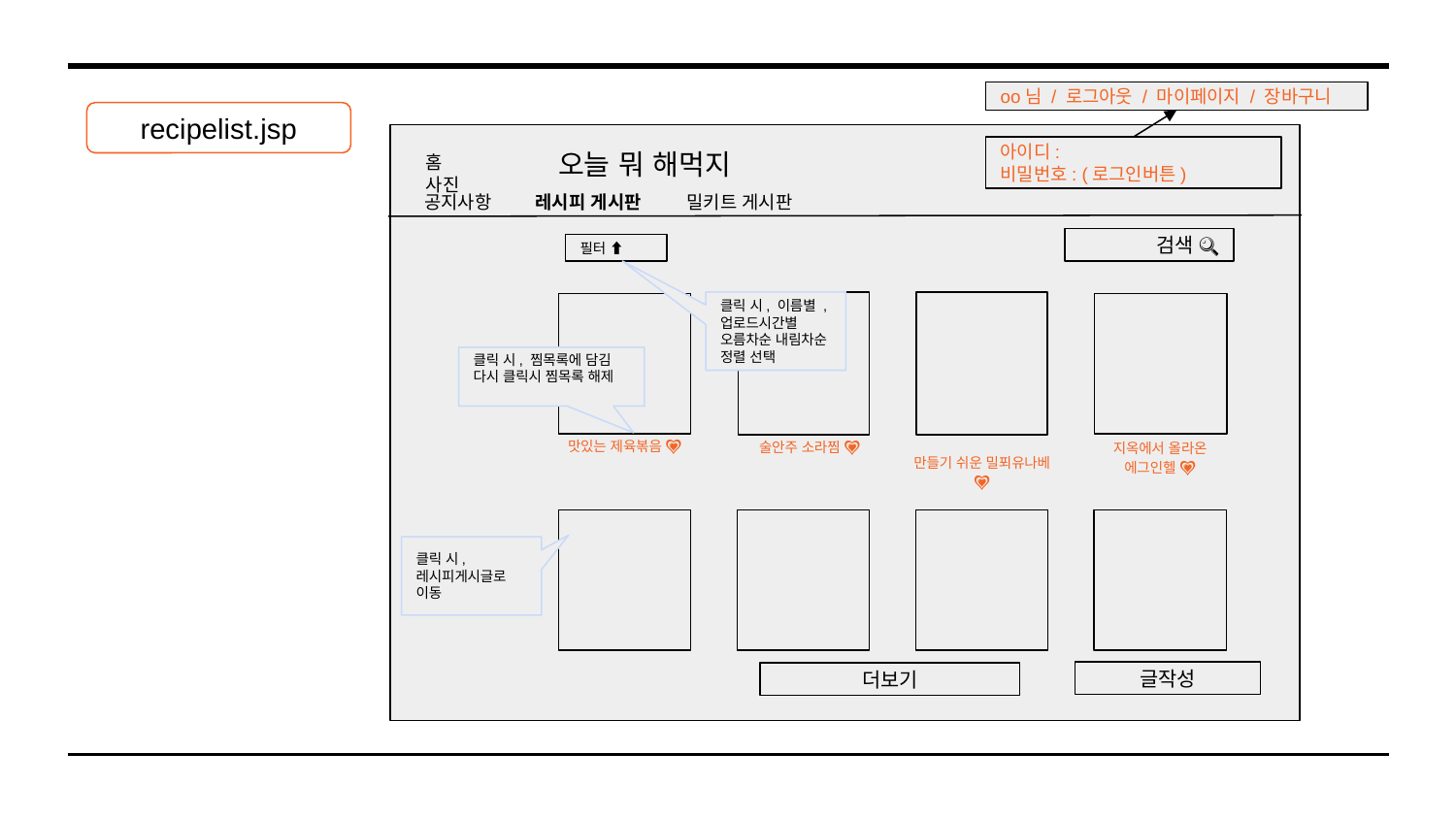

oo님 / 로그아웃 / 마이페이지 / 장바구니
recipelist.jsp

오늘 뭐 해먹지
홈 사진
아이디:
비밀번호: (로그인버튼)
레시피 게시판
밀키트 게시판
공지사항
검색 🔍
필터 ⬆

클릭 시, 이름별 , 업로드시간별 오름차순 내림차순 정렬 선택

클릭 시, 찜목록에 담김
다시 클릭시 찜목록 해제

맛있는 제육볶음 💗
지옥에서 올라온 에그인헬 💗
술안주 소라찜 💗
만들기 쉬운 밀푀유나베 💗

클릭 시, 레시피게시글로 이동
글작성
더보기